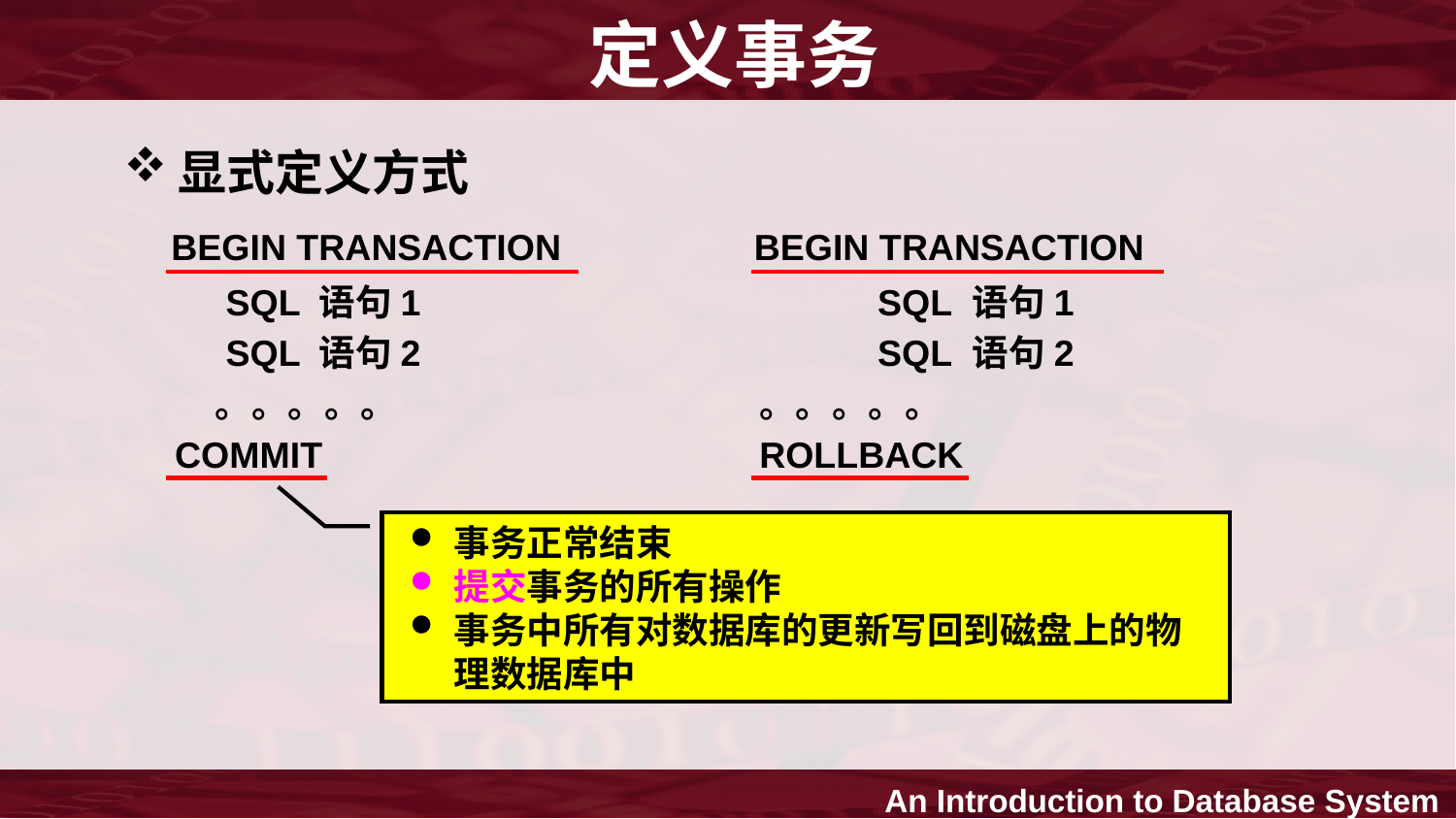

定义事务
显式定义方式
   BEGIN TRANSACTION                   BEGIN TRANSACTION
          SQL 语句1                                             SQL 语句1
          SQL 语句2                                             SQL 语句2
          。。。。。                                            。。。。。
     COMMIT                                           ROLLBACK

事务正常结束
提交事务的所有操作
事务中所有对数据库的更新写回到磁盘上的物理数据库中